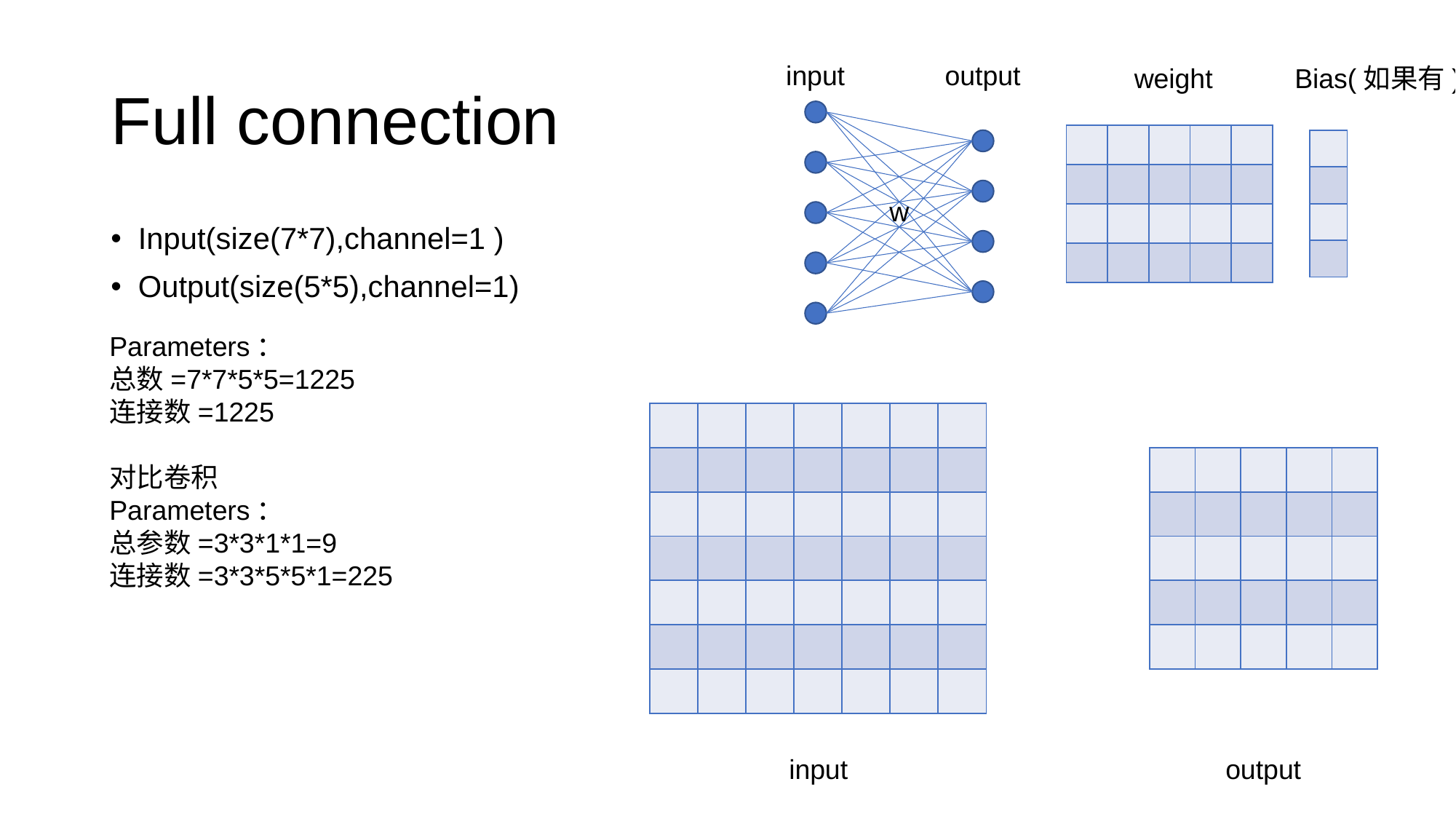

# Full connection
input
output
weight
Bias(如果有)

|  |  |  |  |  |
| --- | --- | --- | --- | --- |
|  |  |  |  |  |
|  |  |  |  |  |
|  |  |  |  |  |

|  |
| --- |
|  |
|  |
|  |

w

Input(size(7*7),channel=1 )
Output(size(5*5),channel=1)

Parameters：
总数=7*7*5*5=1225
连接数=1225

对比卷积
Parameters：
总参数=3*3*1*1=9
连接数=3*3*5*5*1=225

|  |  |  |  |  |  |  |
| --- | --- | --- | --- | --- | --- | --- |
|  |  |  |  |  |  |  |
|  |  |  |  |  |  |  |
|  |  |  |  |  |  |  |
|  |  |  |  |  |  |  |
|  |  |  |  |  |  |  |
|  |  |  |  |  |  |  |
|  |  |  |  |  |
| --- | --- | --- | --- | --- |
|  |  |  |  |  |
|  |  |  |  |  |
|  |  |  |  |  |
|  |  |  |  |  |
input
output